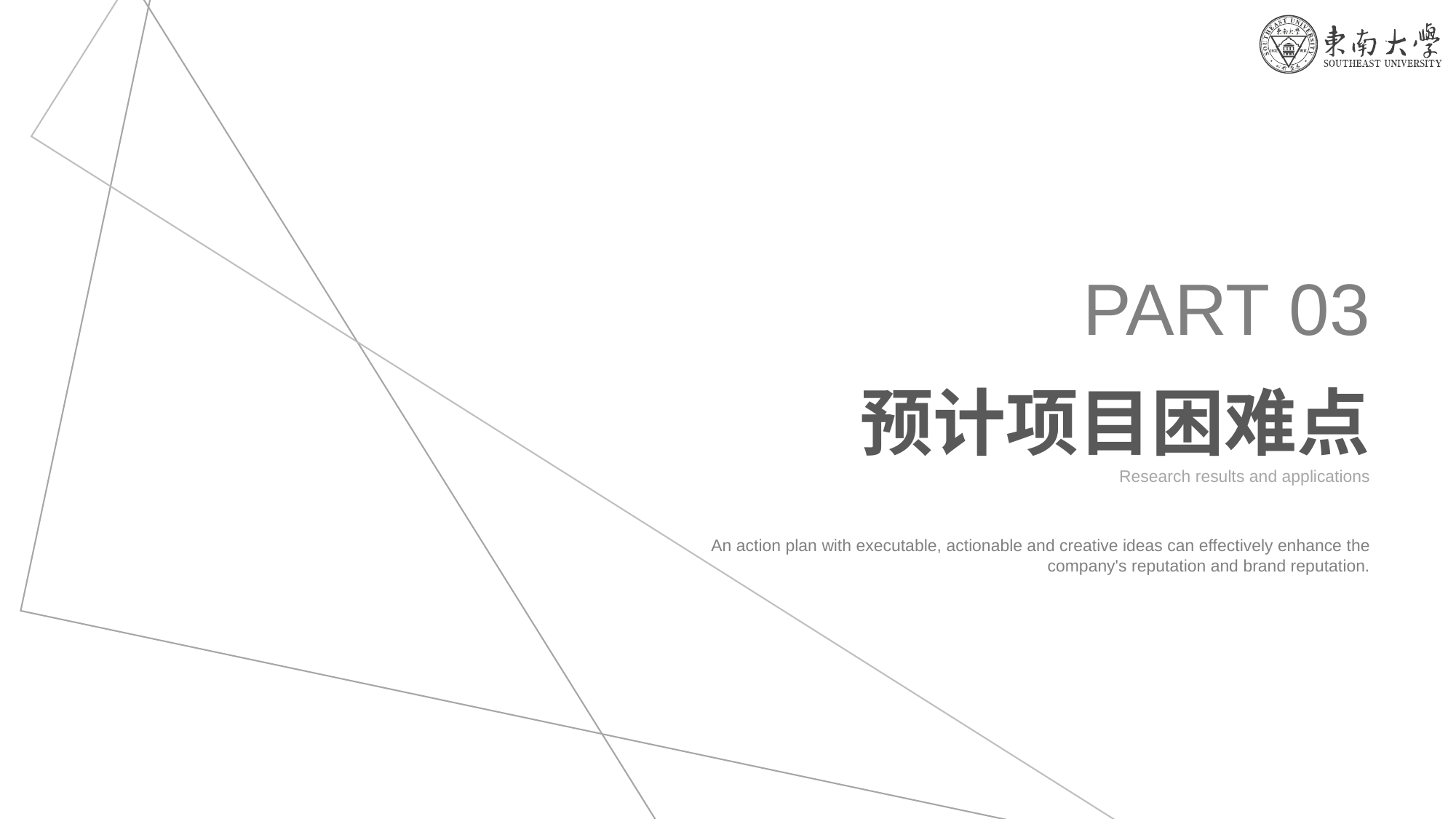

PART 03
预计项目困难点

Research results and applications
An action plan with executable, actionable and creative ideas can effectively enhance the company's reputation and brand reputation.